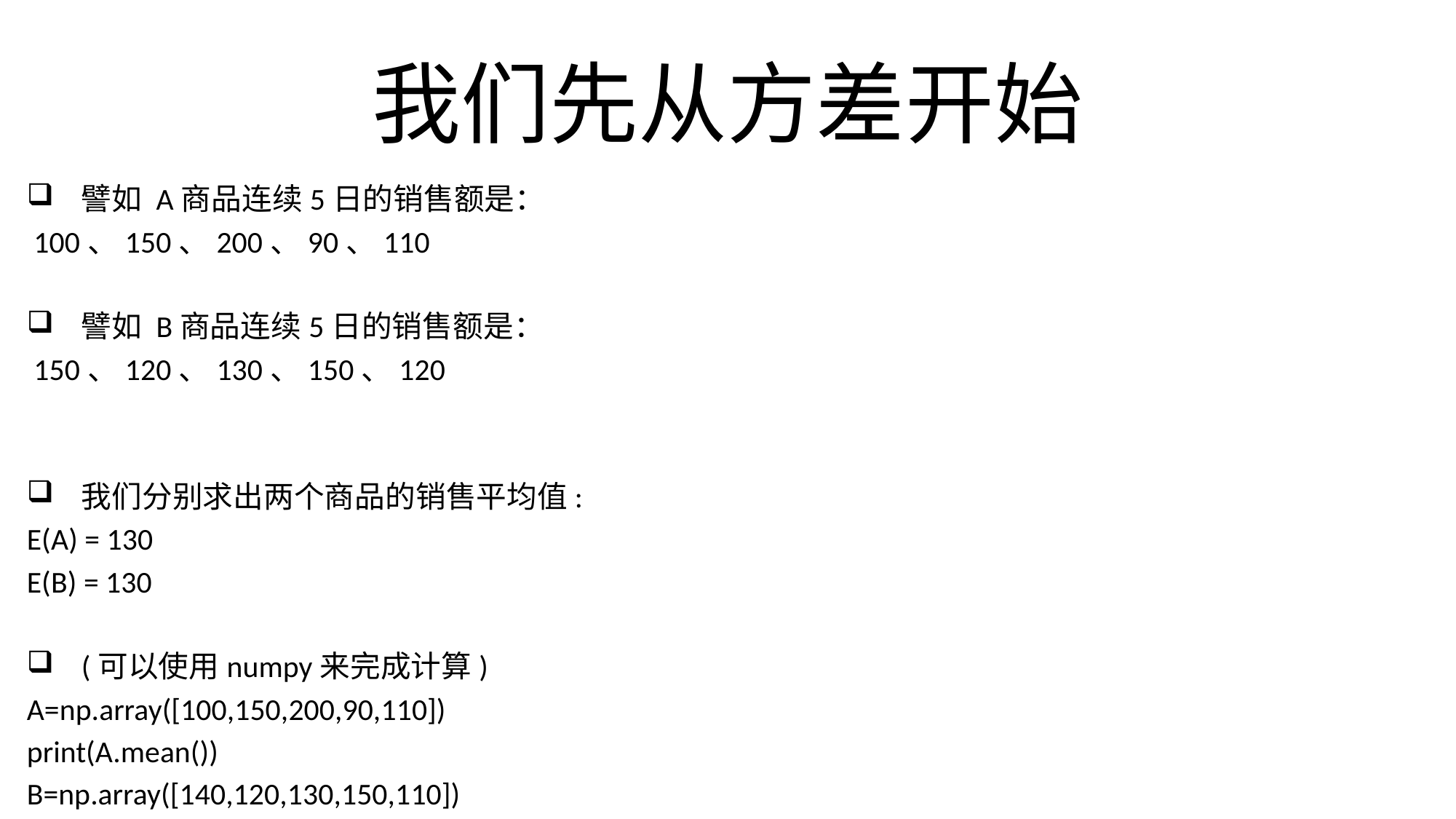

# 我们先从方差开始
譬如 A商品连续5日的销售额是：
 100、150、200、90、110

譬如 B商品连续5日的销售额是：
 150、120、130、150、120

我们分别求出两个商品的销售平均值:
E(A) = 130
E(B) = 130

(可以使用numpy来完成计算)
A=np.array([100,150,200,90,110])
print(A.mean())
B=np.array([140,120,130,150,110])
print(B.mean())